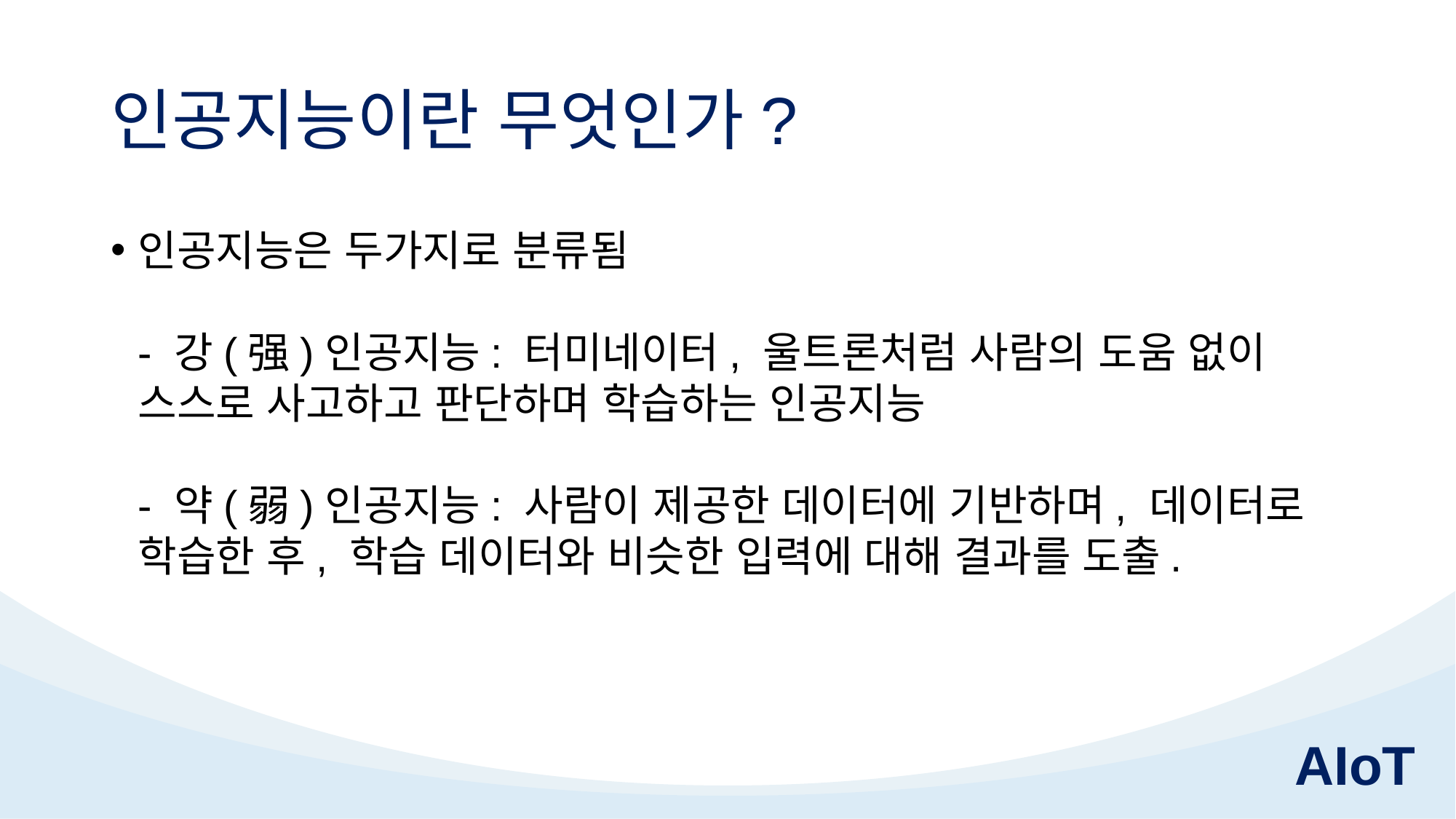

# 인공지능이란 무엇인가?
인공지능은 두가지로 분류됨
- 강(强)인공지능: 터미네이터, 울트론처럼 사람의 도움 없이 스스로 사고하고 판단하며 학습하는 인공지능
- 약(弱)인공지능: 사람이 제공한 데이터에 기반하며, 데이터로 학습한 후, 학습 데이터와 비슷한 입력에 대해 결과를 도출.